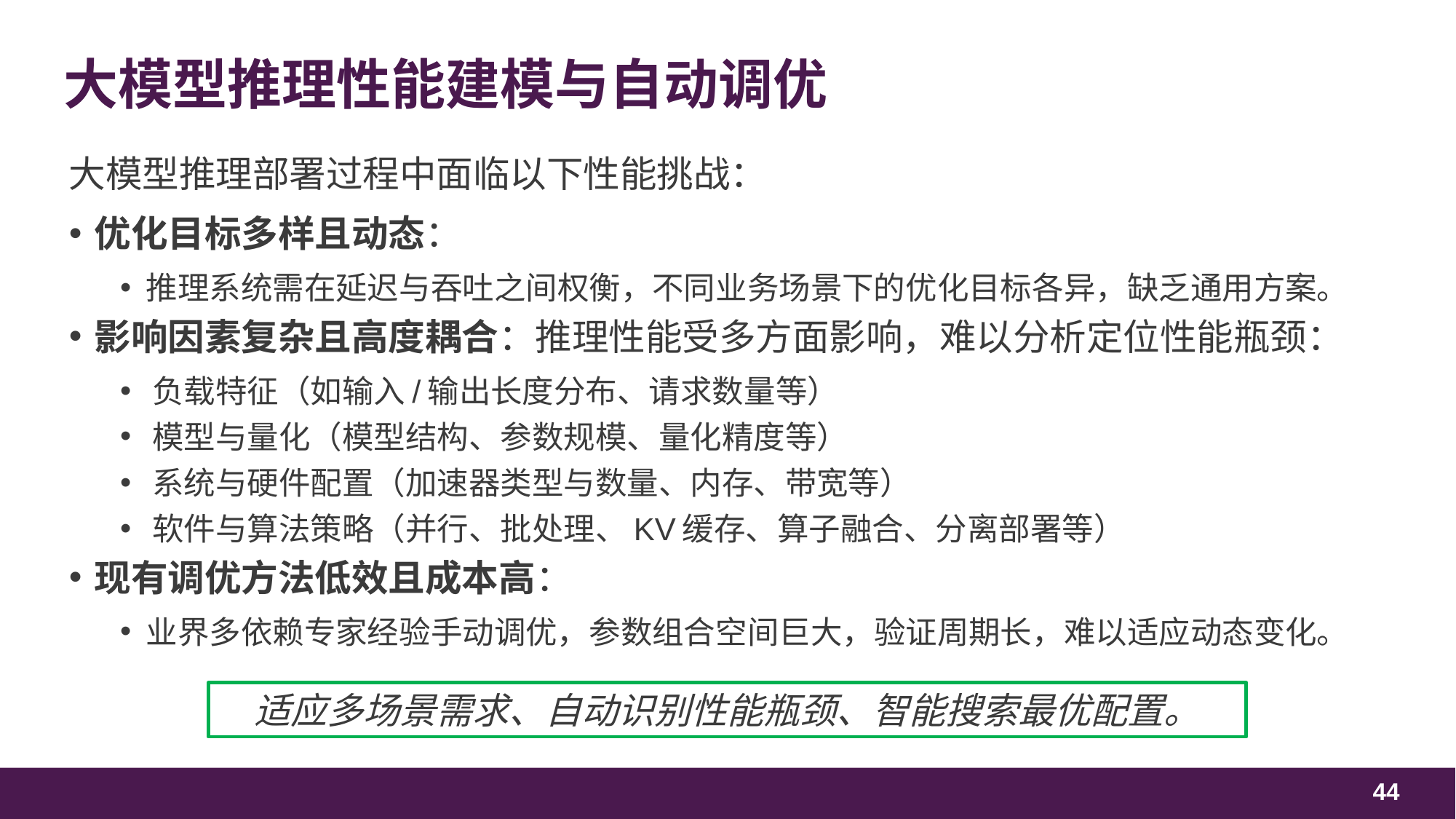

# 大模型推理性能建模与自动调优
大模型推理部署过程中面临以下性能挑战：
优化目标多样且动态：
推理系统需在延迟与吞吐之间权衡，不同业务场景下的优化目标各异，缺乏通用方案。
影响因素复杂且高度耦合：推理性能受多方面影响，难以分析定位性能瓶颈：
负载特征（如输入/输出长度分布、请求数量等）
模型与量化（模型结构、参数规模、量化精度等）
系统与硬件配置（加速器类型与数量、内存、带宽等）
软件与算法策略（并行、批处理、KV缓存、算子融合、分离部署等）
现有调优方法低效且成本高：
业界多依赖专家经验手动调优，参数组合空间巨大，验证周期长，难以适应动态变化。
适应多场景需求、自动识别性能瓶颈、智能搜索最优配置。

44